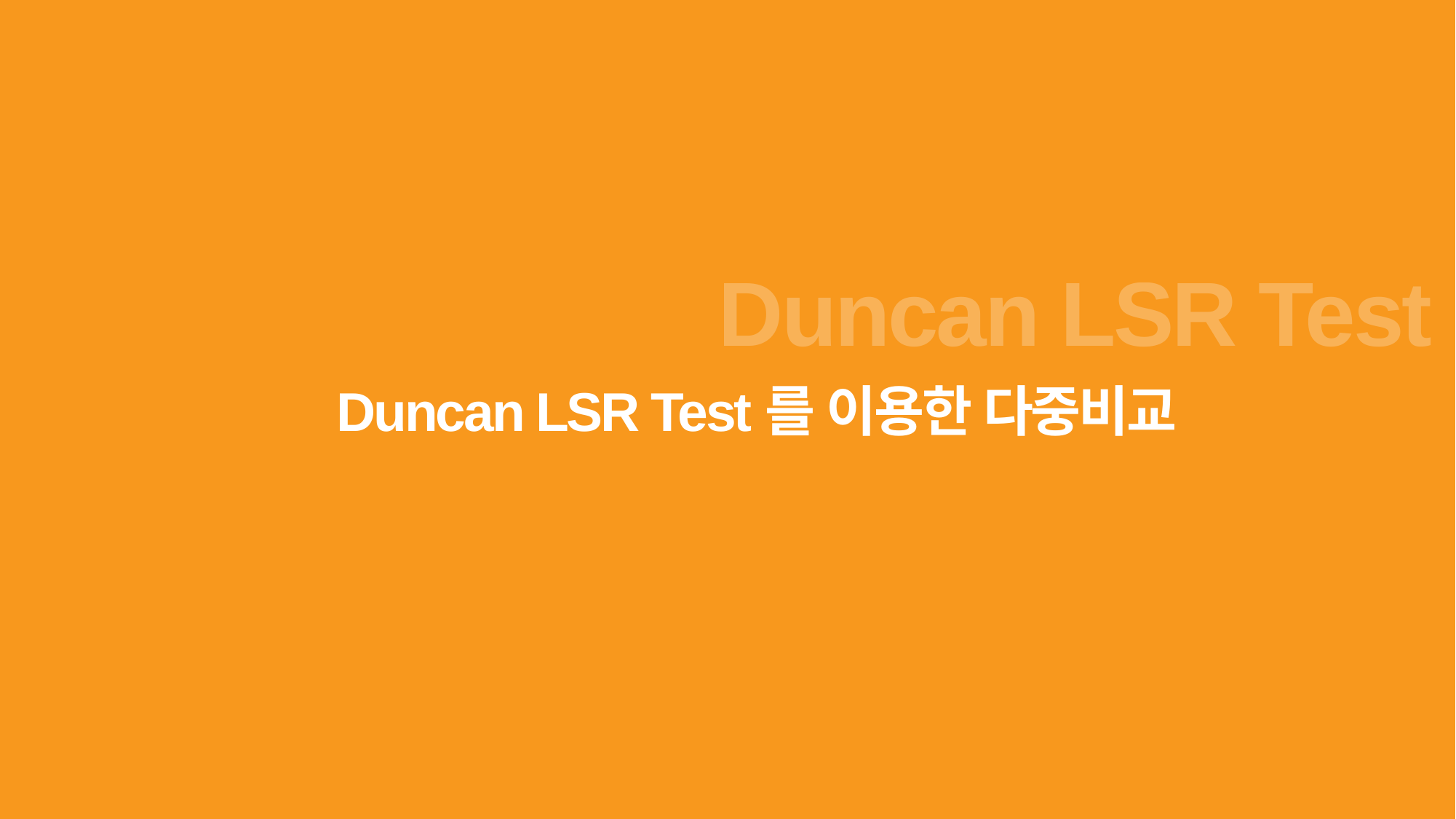

Duncan LSR Test
Duncan LSR Test를 이용한 다중비교